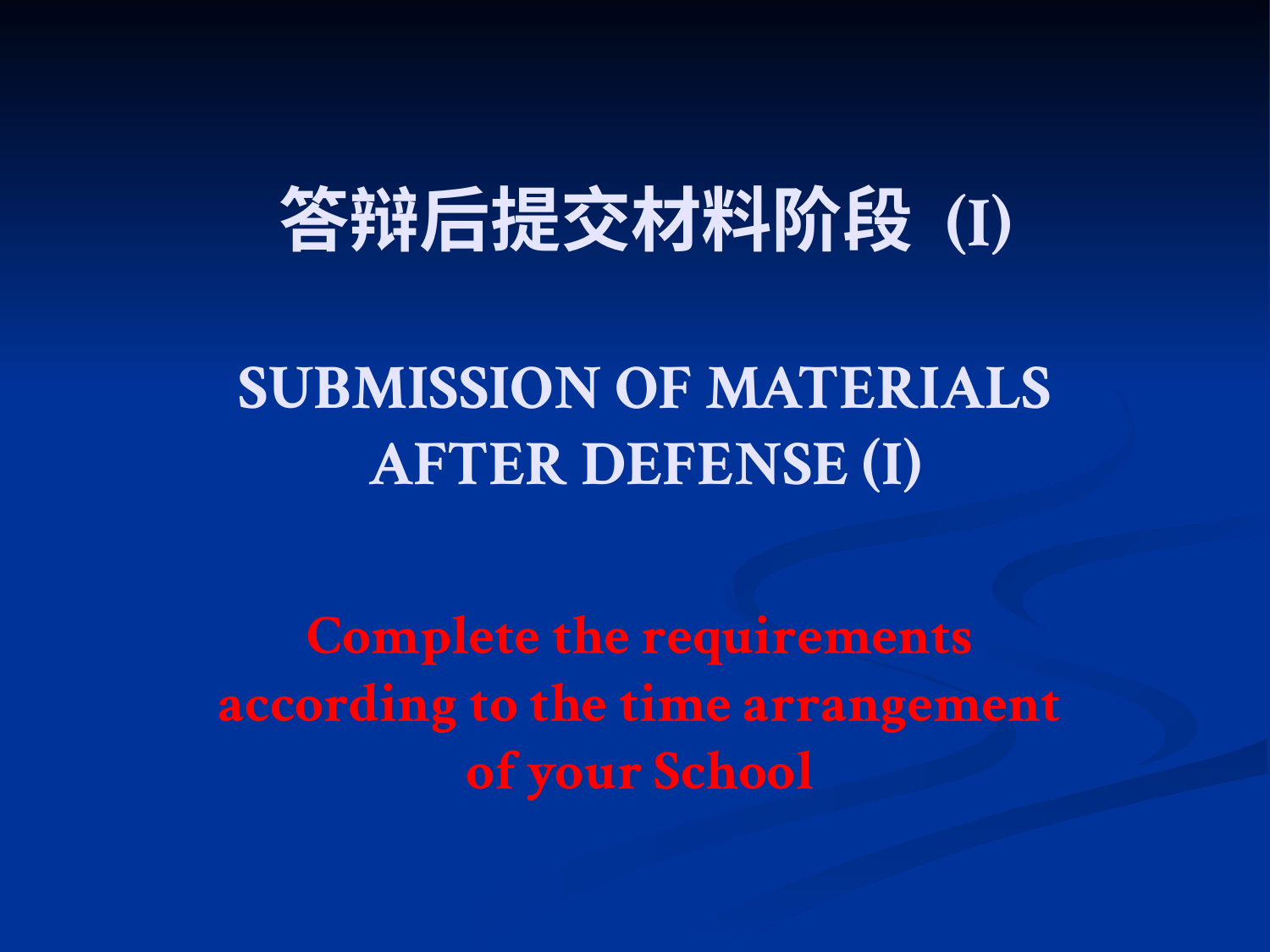

答辩后提交材料阶段 (I)
SUBMISSION OF MATERIALS
AFTER DEFENSE (I)
Complete the requirements according to the time arrangement of your School